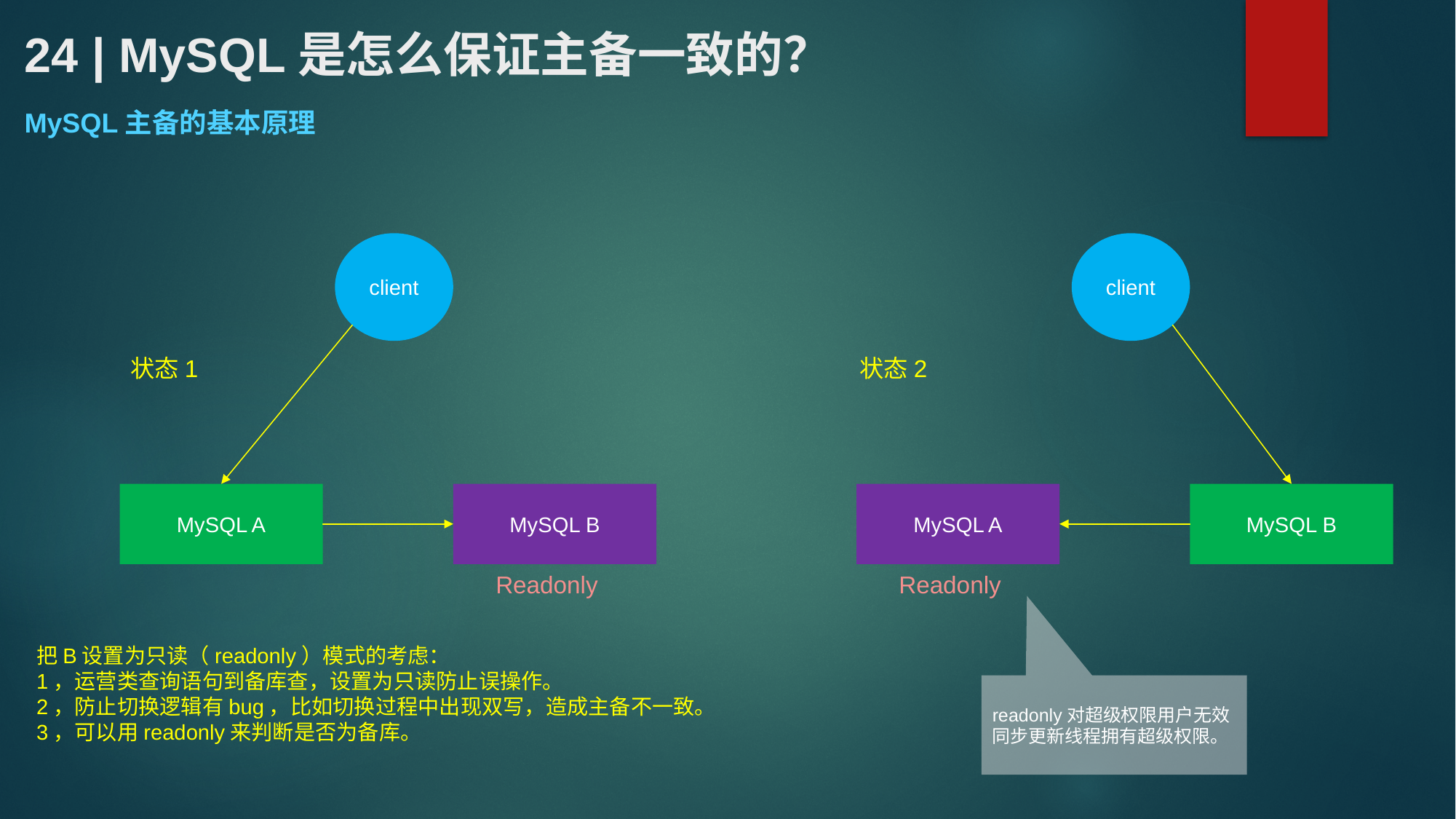

# 24 | MySQL是怎么保证主备一致的？
MySQL主备的基本原理
client
client
状态1
状态2
MySQL A
MySQL B
MySQL A
MySQL B
Readonly
Readonly
把B设置为只读（readonly）模式的考虑：
1，运营类查询语句到备库查，设置为只读防止误操作。
2，防止切换逻辑有bug，比如切换过程中出现双写，造成主备不一致。
3，可以用readonly来判断是否为备库。
readonly对超级权限用户无效
同步更新线程拥有超级权限。